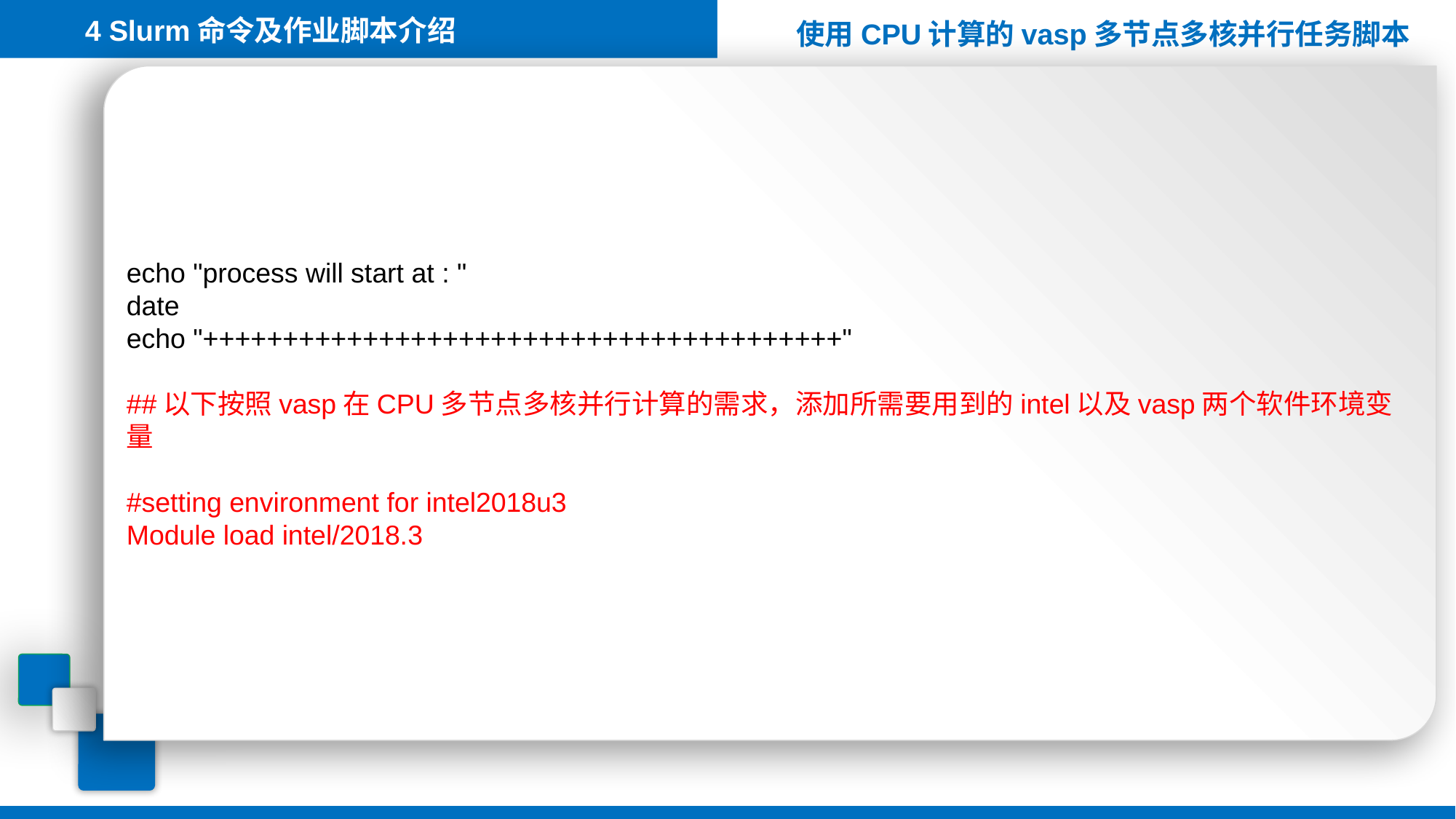

4 Slurm命令及作业脚本介绍

使用CPU计算的vasp多节点多核并行任务脚本
echo "process will start at : "
date
echo "++++++++++++++++++++++++++++++++++++++++"

##以下按照vasp在CPU多节点多核并行计算的需求，添加所需要用到的intel以及vasp两个软件环境变量

#setting environment for intel2018u3
Module load intel/2018.3